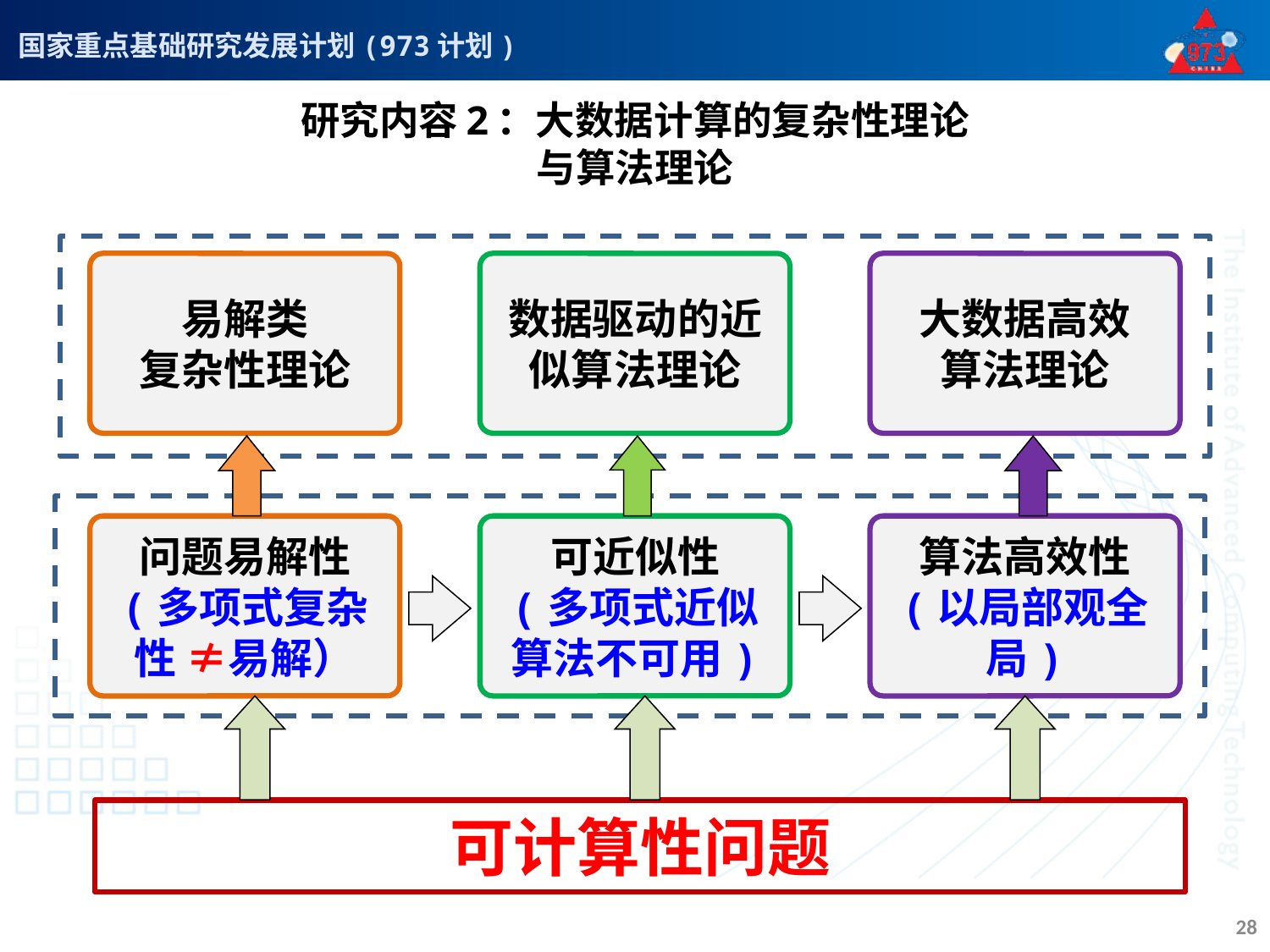

# 研究内容2：大数据计算的复杂性理论 与算法理论

易解类
复杂性理论
数据驱动的近似算法理论
大数据高效
算法理论

问题易解性
(多项式复杂性 ≠易解）
可近似性
(多项式近似算法不可用)
算法高效性
(以局部观全局)

可计算性问题
28